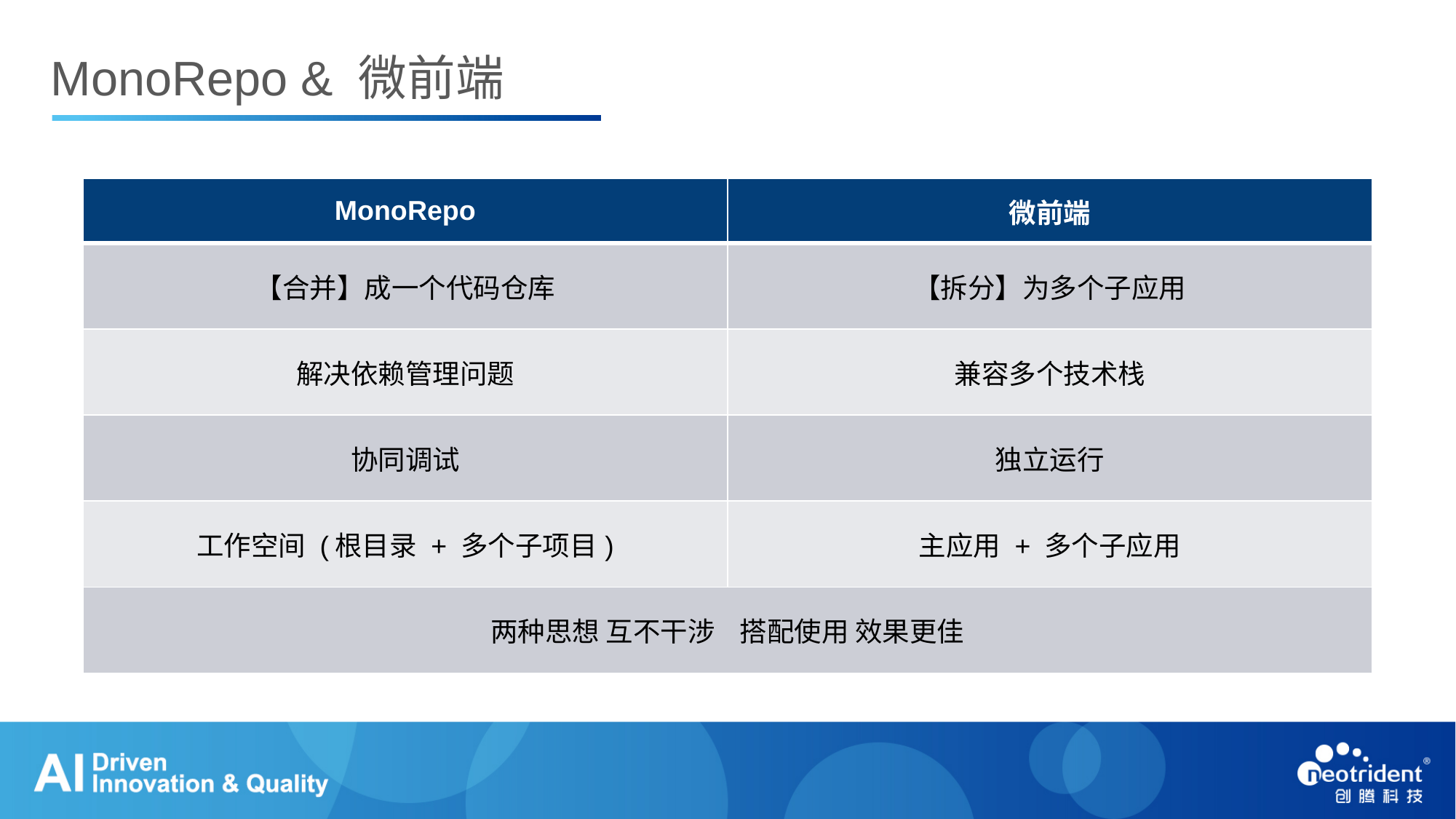

# MonoRepo & 微前端
| MonoRepo | 微前端 |
| --- | --- |
| 【合并】成一个代码仓库 | 【拆分】为多个子应用 |
| 解决依赖管理问题 | 兼容多个技术栈 |
| 协同调试 | 独立运行 |
| 工作空间 (根目录 + 多个子项目) | 主应用 + 多个子应用 |
| 两种思想 互不干涉 搭配使用 效果更佳 |  |